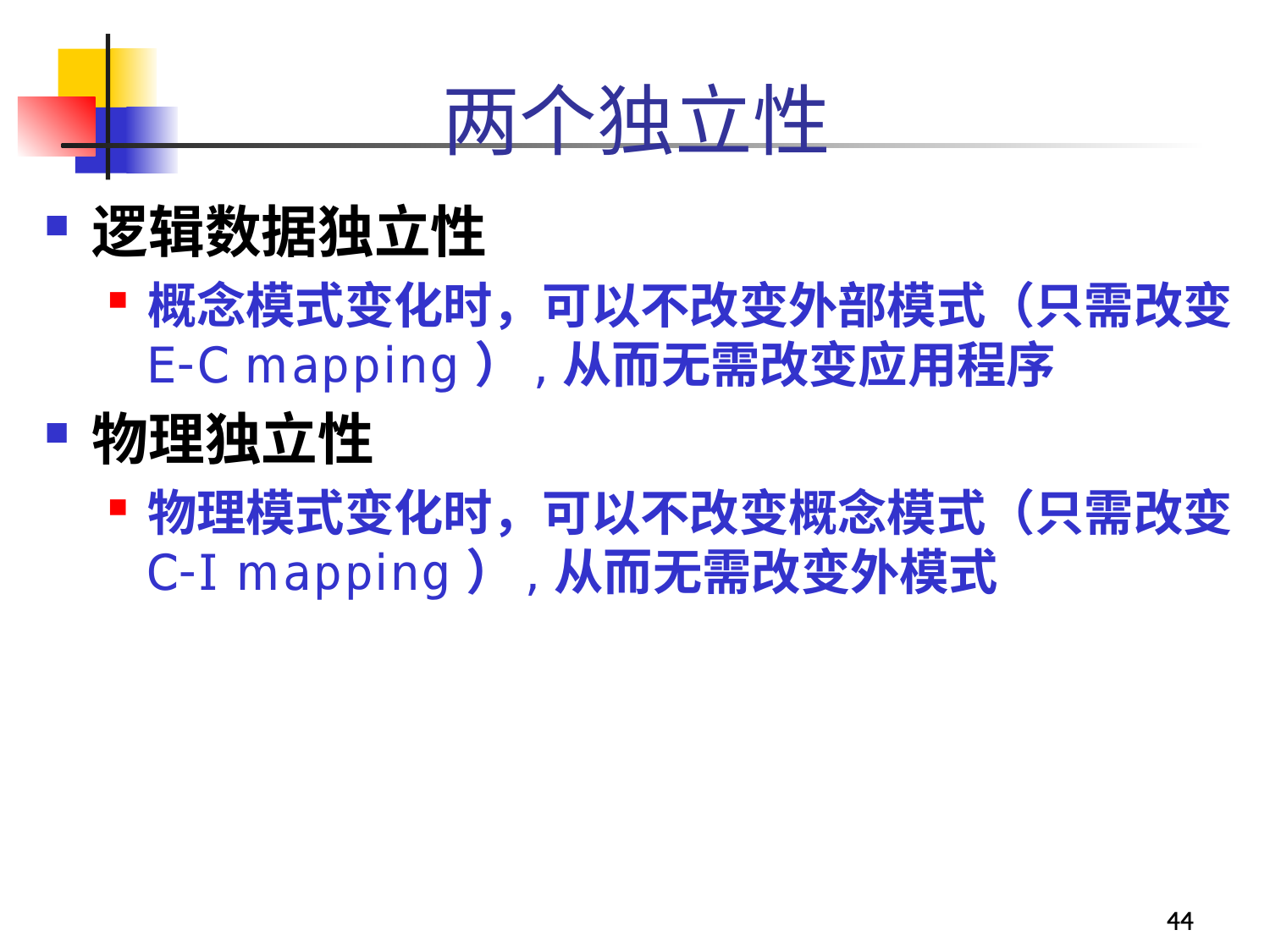

# 两个独立性
逻辑数据独立性
概念模式变化时，可以不改变外部模式（只需改变E-C mapping）,从而无需改变应用程序
物理独立性
物理模式变化时，可以不改变概念模式（只需改变C-I mapping）,从而无需改变外模式

44